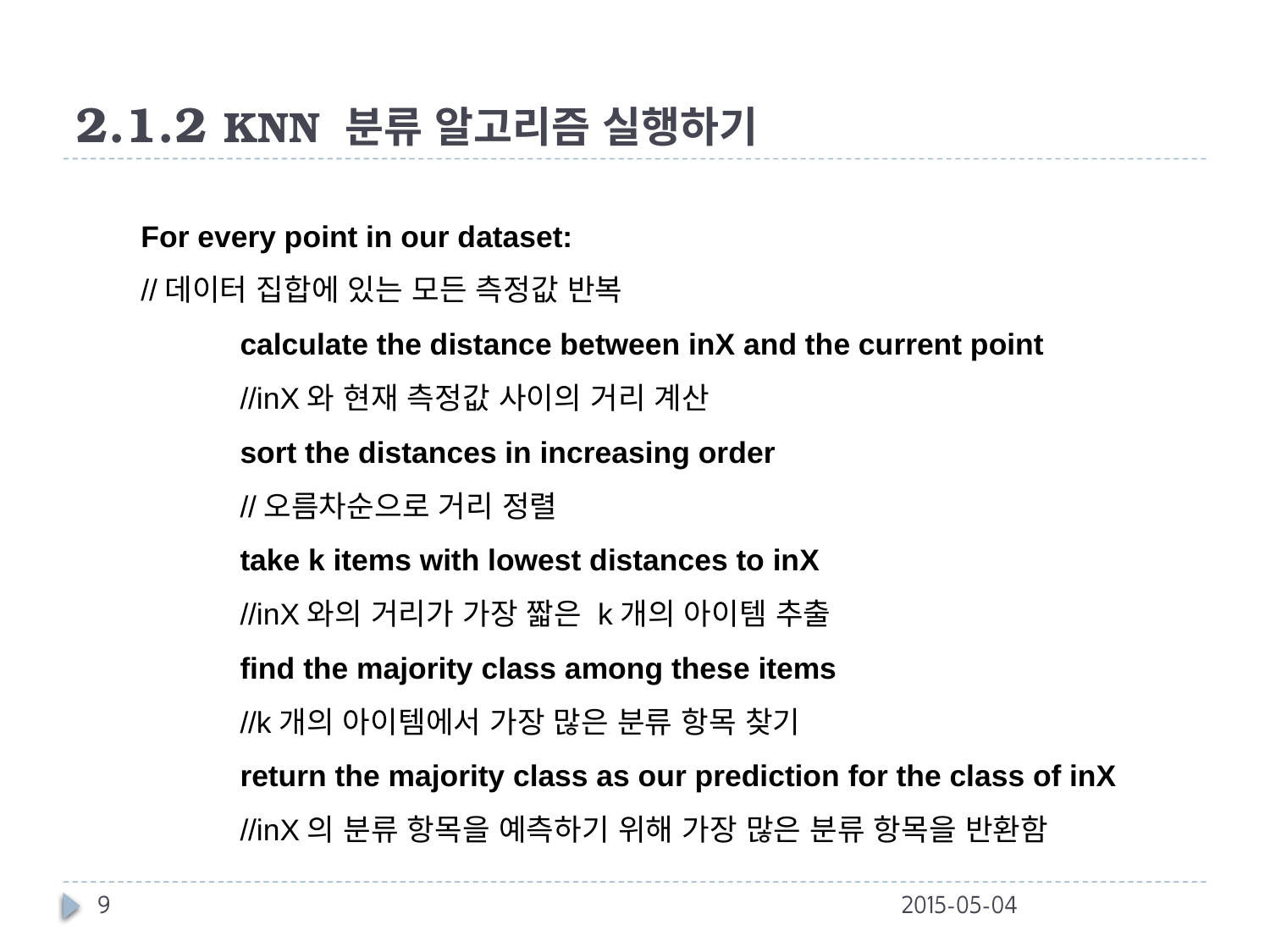

# 2.1.2 KNN 분류 알고리즘 실행하기
For every point in our dataset:
//데이터 집합에 있는 모든 측정값 반복
            calculate the distance between inX and the current point
            //inX와 현재 측정값 사이의 거리 계산
            sort the distances in increasing order
            //오름차순으로 거리 정렬
            take k items with lowest distances to inX
            //inX와의 거리가 가장 짧은 k개의 아이템 추출
            find the majority class among these items
            //k개의 아이템에서 가장 많은 분류 항목 찾기
            return the majority class as our prediction for the class of inX
            //inX의 분류 항목을 예측하기 위해 가장 많은 분류 항목을 반환함
9
2015-05-04